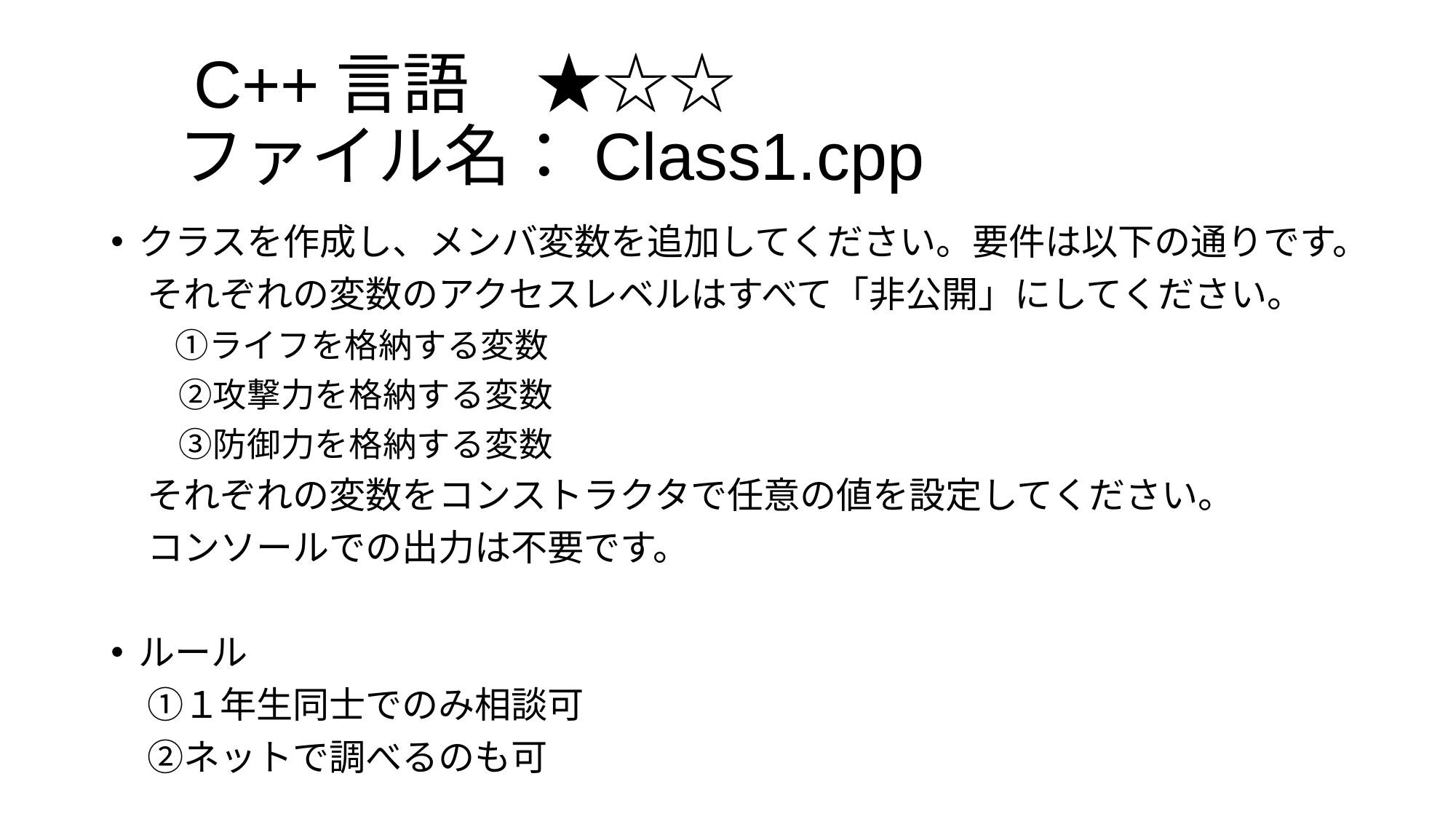

# C++言語　★☆☆ 　ファイル名：Class1.cpp
クラスを作成し、メンバ変数を追加してください。要件は以下の通りです。
　それぞれの変数のアクセスレベルはすべて「非公開」にしてください。
　 　 ①ライフを格納する変数
　　②攻撃力を格納する変数
　　③防御力を格納する変数
　それぞれの変数をコンストラクタで任意の値を設定してください。
　コンソールでの出力は不要です。

ルール
　①１年生同士でのみ相談可
　②ネットで調べるのも可